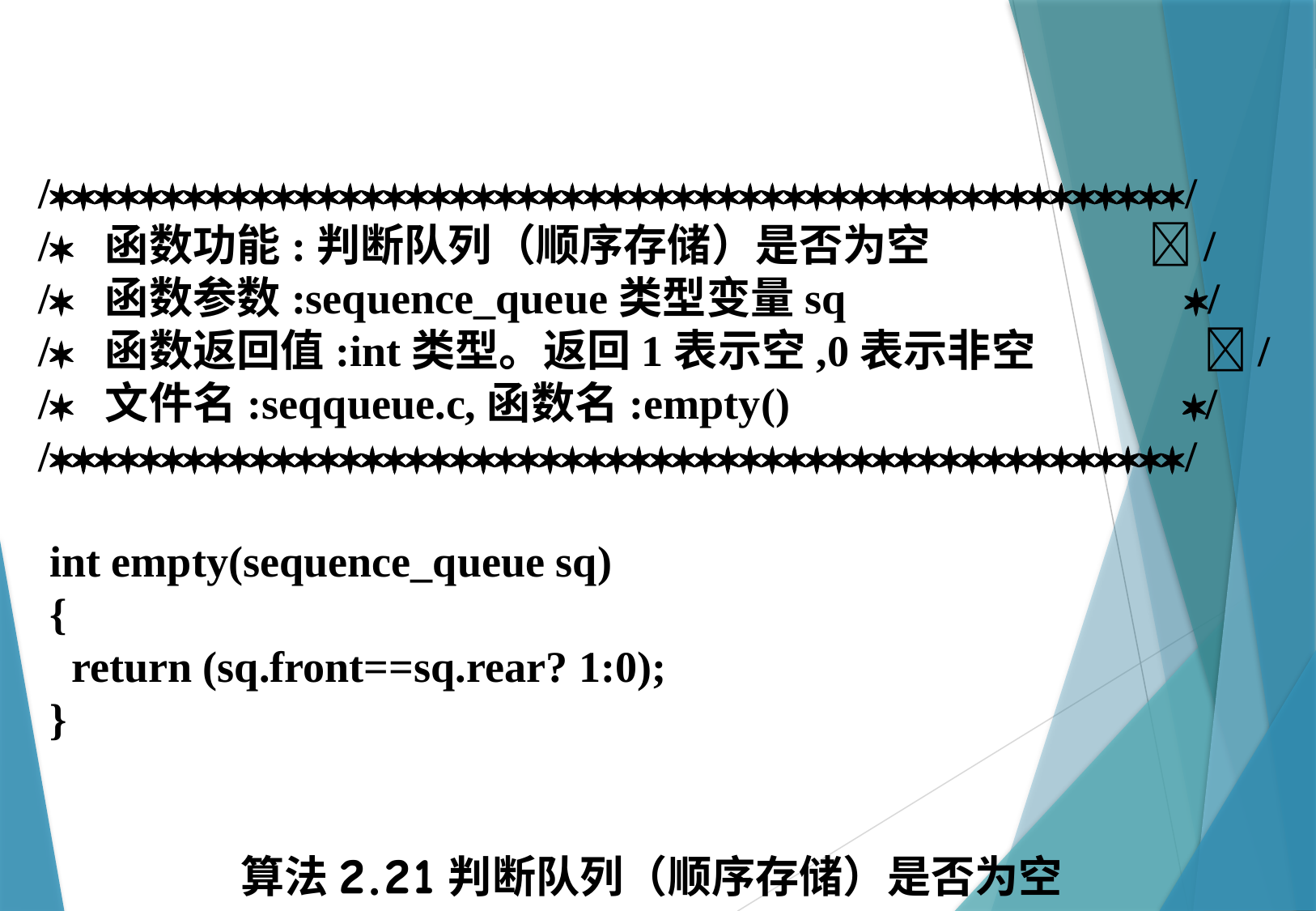

/∗∗∗∗∗∗∗∗∗∗∗∗∗∗∗∗∗∗∗∗∗∗∗∗∗∗∗∗∗∗∗∗∗∗∗∗∗∗∗∗∗∗∗∗∗∗∗∗∗∗∗/
/∗  函数功能:判断队列（顺序存储）是否为空                      ∗/
/∗  函数参数:sequence_queue类型变量sq                               ∗/
/∗  函数返回值:int类型。返回1表示空,0表示非空                 ∗/
/∗  文件名:seqqueue.c,函数名:empty()                                    ∗/
/∗∗∗∗∗∗∗∗∗∗∗∗∗∗∗∗∗∗∗∗∗∗∗∗∗∗∗∗∗∗∗∗∗∗∗∗∗∗∗∗∗∗∗∗∗∗∗∗∗∗∗/

 int empty(sequence_queue sq)
 {
   return (sq.front==sq.rear? 1:0);
 }

算法2.21判断队列（顺序存储）是否为空